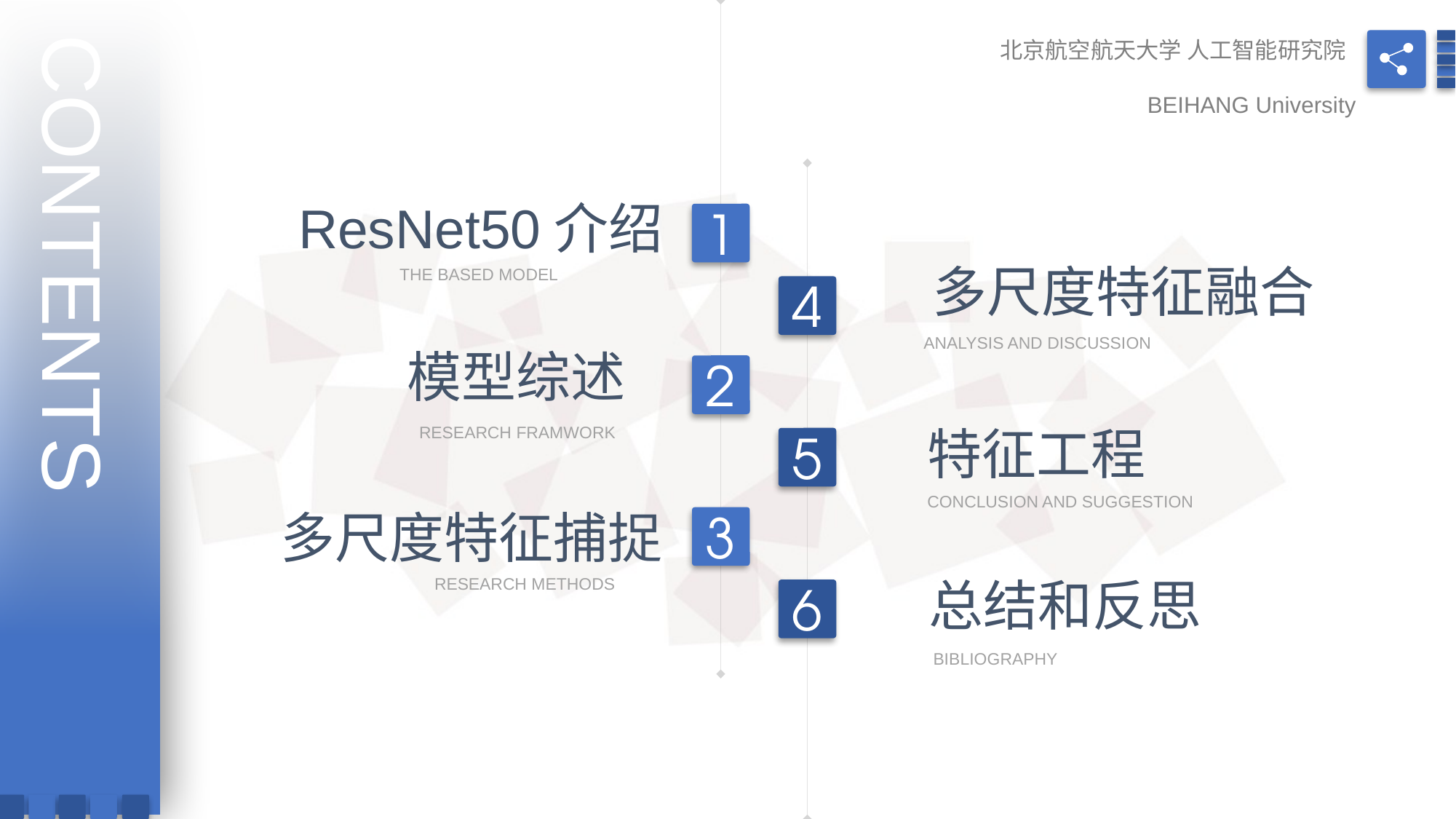

CONTENTS
北京航空航天大学 人工智能研究院
BEIHANG University

ResNet50介绍
1
多尺度特征融合
THE BASED MODEL
4

ANALYSIS AND DISCUSSION
模型综述
2
特征工程

RESEARCH FRAMWORK
5
CONCLUSION AND SUGGESTION
多尺度特征捕捉
3
总结和反思
RESEARCH METHODS
6
BIBLIOGRAPHY